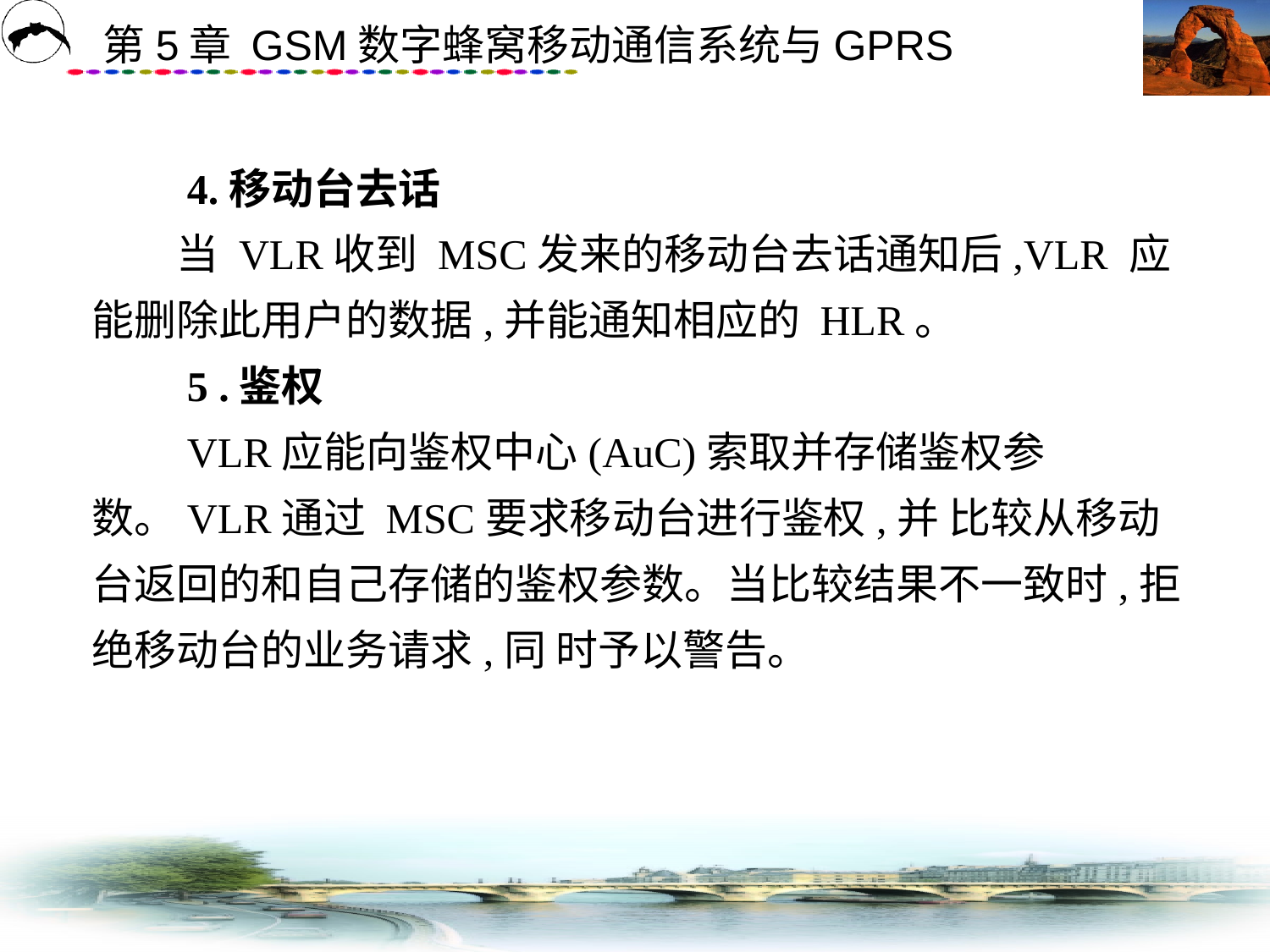

# 4.移动台去话 　　当 VLR收到 MSC发来的移动台去话通知后,VLR 应能删除此用户的数据,并能通知相应的 HLR。 　　5 .鉴权 　　VLR应能向鉴权中心(AuC)索取并存储鉴权参数。VLR通过 MSC要求移动台进行鉴权,并 比较从移动台返回的和自己存储的鉴权参数。当比较结果不一致时,拒绝移动台的业务请求,同 时予以警告。